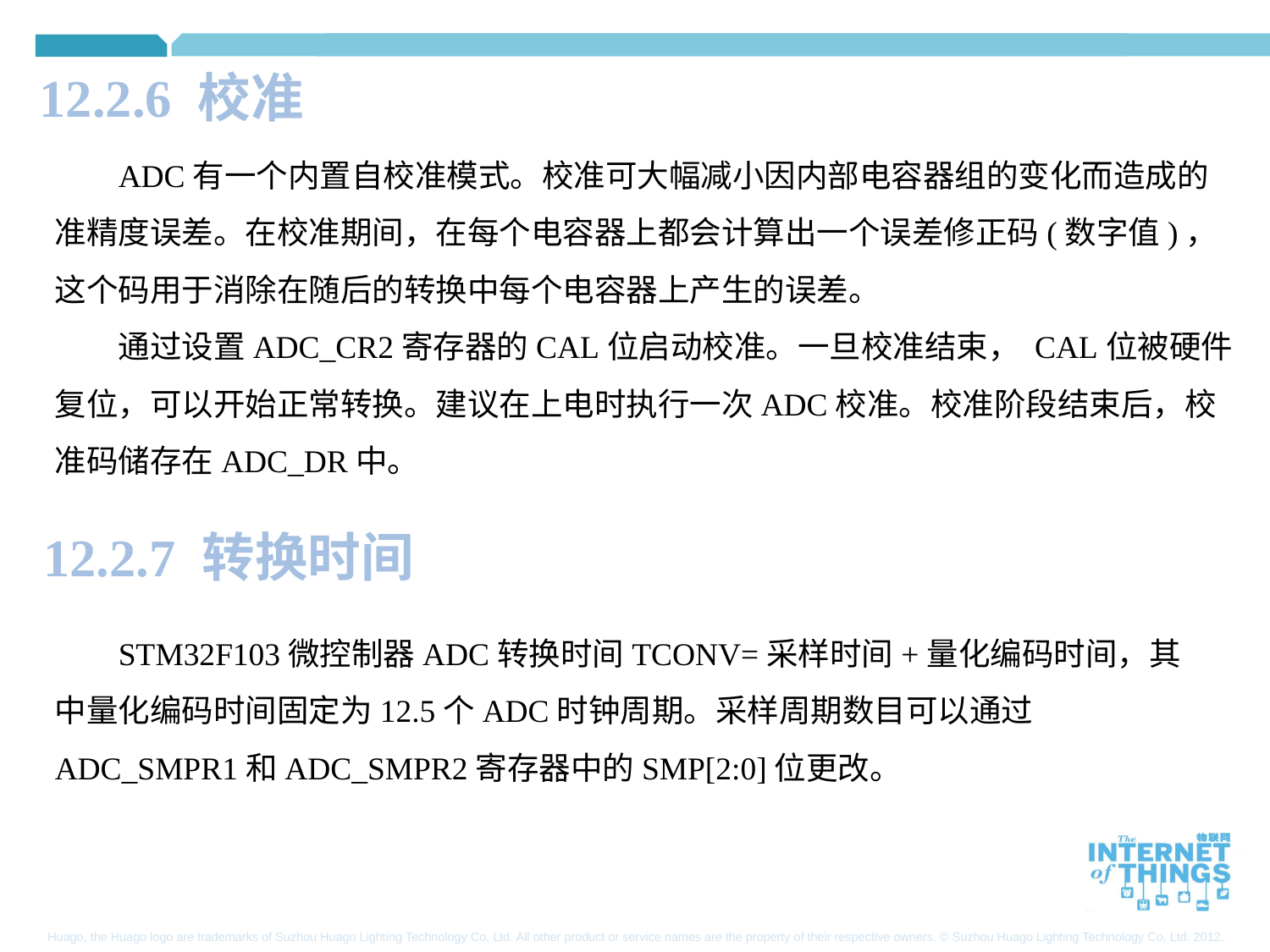

12.2.6 校准
ADC有一个内置自校准模式。校准可大幅减小因内部电容器组的变化而造成的准精度误差。在校准期间，在每个电容器上都会计算出一个误差修正码(数字值)，这个码用于消除在随后的转换中每个电容器上产生的误差。
通过设置ADC_CR2寄存器的CAL位启动校准。一旦校准结束， CAL位被硬件复位，可以开始正常转换。建议在上电时执行一次ADC校准。校准阶段结束后，校准码储存在ADC_DR中。
12.2.7 转换时间
STM32F103微控制器ADC转换时间TCONV=采样时间+量化编码时间，其中量化编码时间固定为12.5个ADC时钟周期。采样周期数目可以通过ADC_SMPR1和ADC_SMPR2寄存器中的SMP[2:0]位更改。